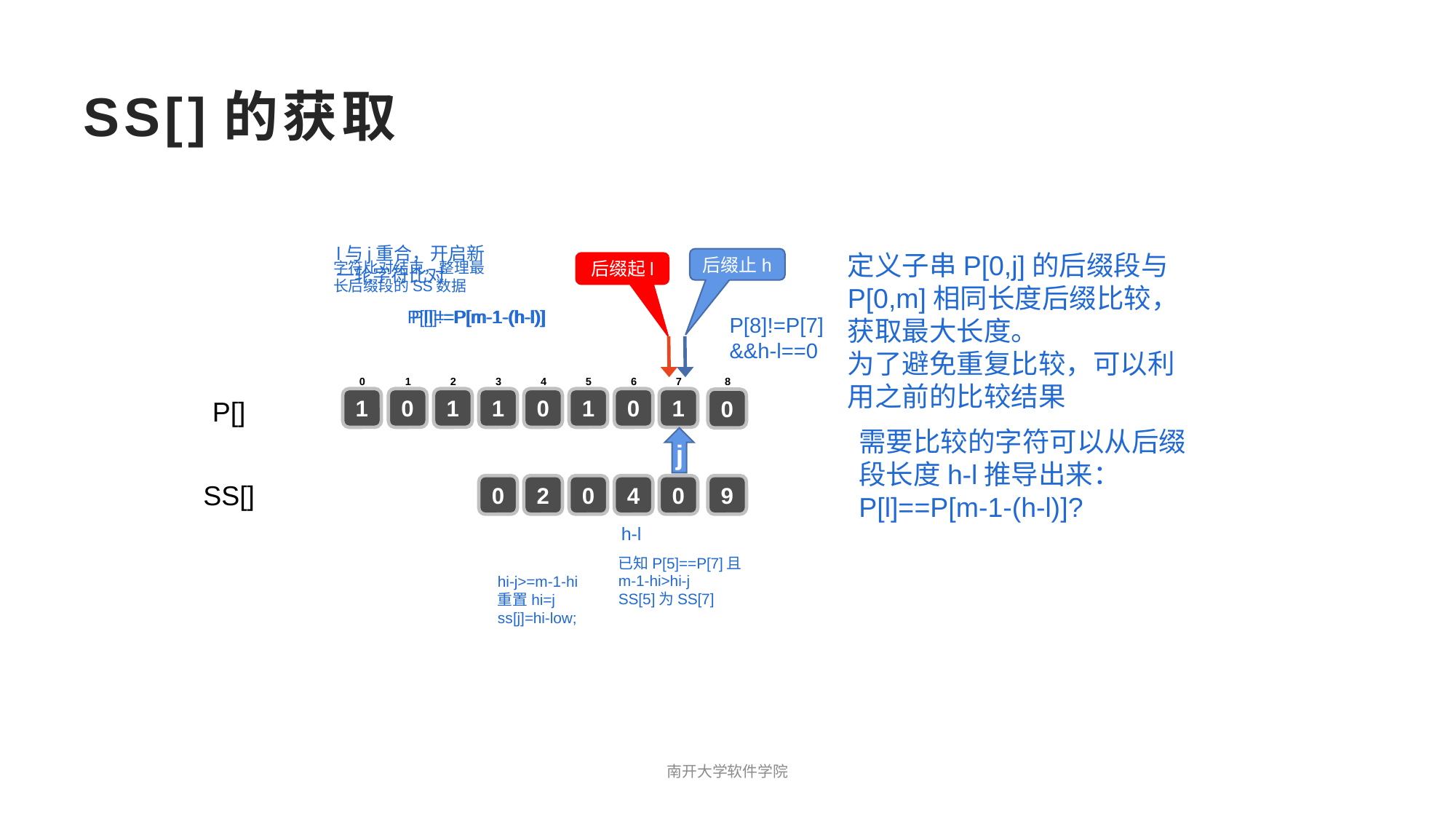

# SS[]的获取
l与j重合，开启新一轮字符比对
定义子串P[0,j]的后缀段与P[0,m]相同长度后缀比较，获取最大长度。
为了避免重复比较，可以利用之前的比较结果
后缀止h
字符比对结束，整理最长后缀段的SS数据
后缀起l
P[l]==P[m-1-(h-l)]
P[l]!=P[m-1-(h-l)]
P[8]!=P[7]
&&h-l==0
0
1
2
3
4
5
6
7
8
1
0
1
1
0
1
0
1
P[]
0
需要比较的字符可以从后缀段长度h-l推导出来：
P[l]==P[m-1-(h-l)]?
j
SS[]
0
2
0
4
0
9
h-l
已知P[5]==P[7]且m-1-hi>hi-j
SS[5]为SS[7]
hi-j>=m-1-hi
重置hi=j
ss[j]=hi-low;
南开大学软件学院
3